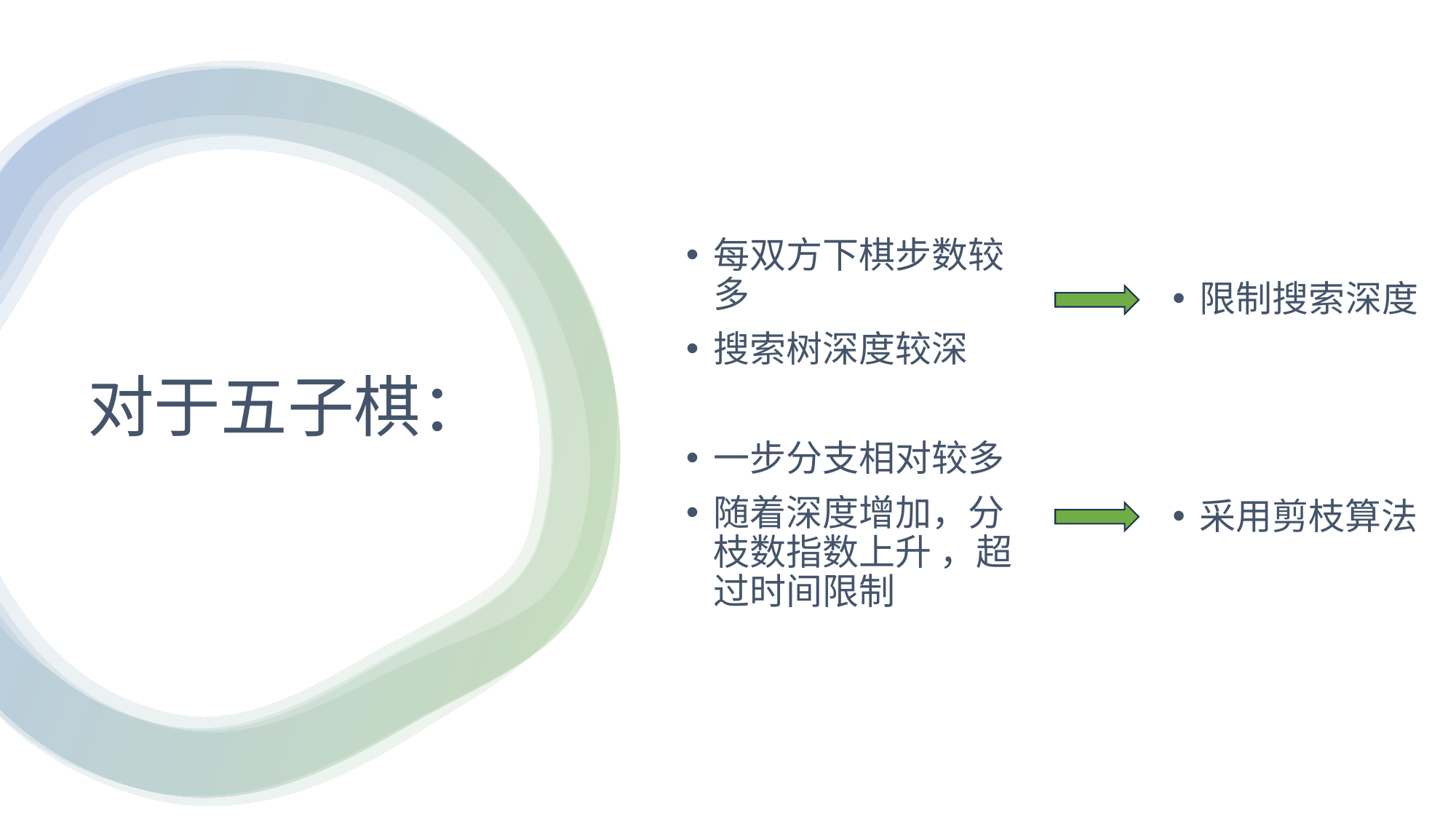

限制搜索深度

采用剪枝算法
每双方下棋步数较多
搜索树深度较深

一步分支相对较多
随着深度增加，分枝数指数上升 ，超过时间限制
# 对于五子棋：